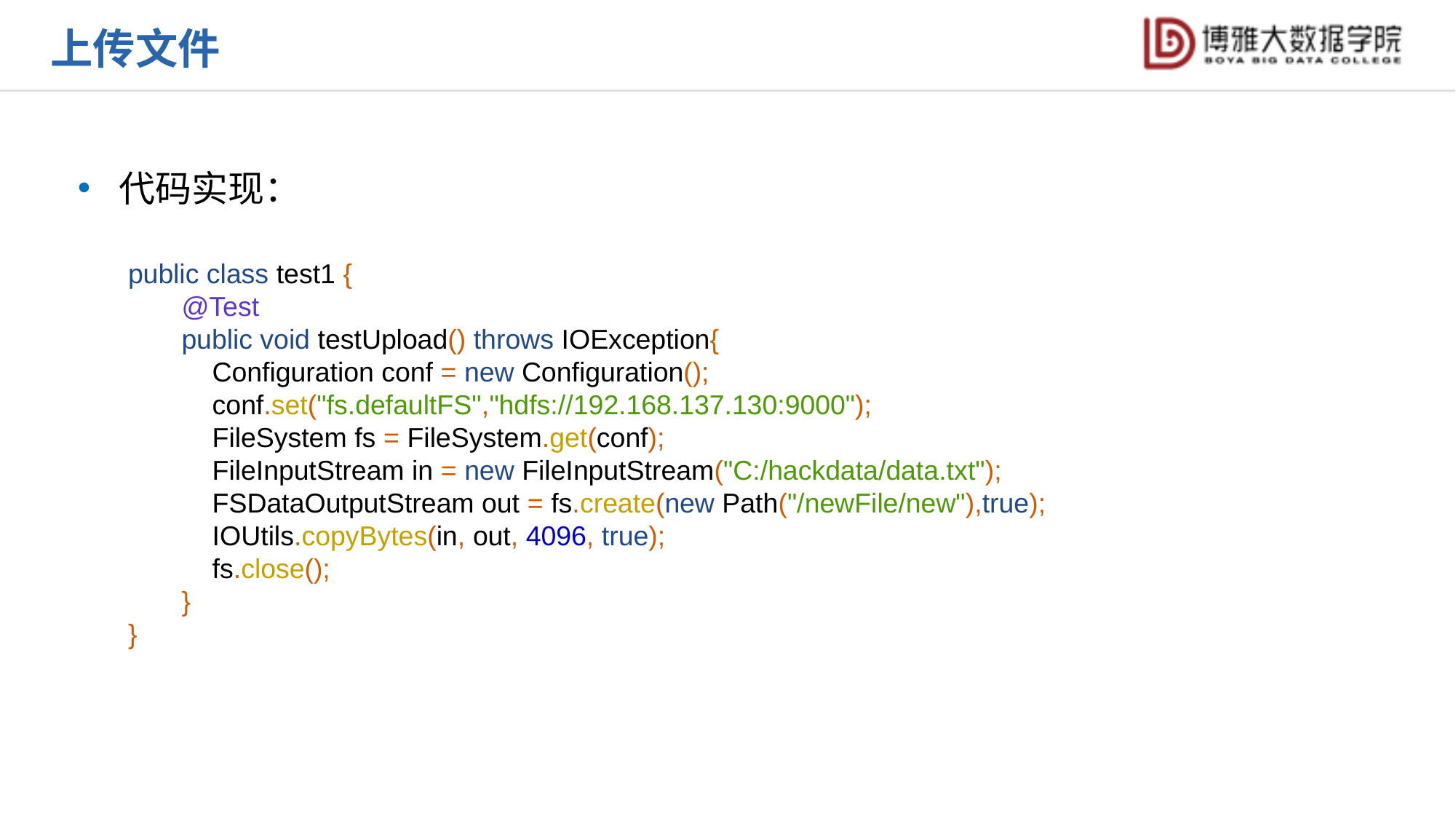

上传文件

代码实现：

public class test1 {
       @Test
       public void testUpload() throws IOException{
           Configuration conf = new Configuration();
           conf.set("fs.defaultFS","hdfs://192.168.137.130:9000");
           FileSystem fs = FileSystem.get(conf);
           FileInputStream in = new FileInputStream("C:/hackdata/data.txt");
           FSDataOutputStream out = fs.create(new Path("/newFile/new"),true);
           IOUtils.copyBytes(in, out, 4096, true);
           fs.close();
       }
}